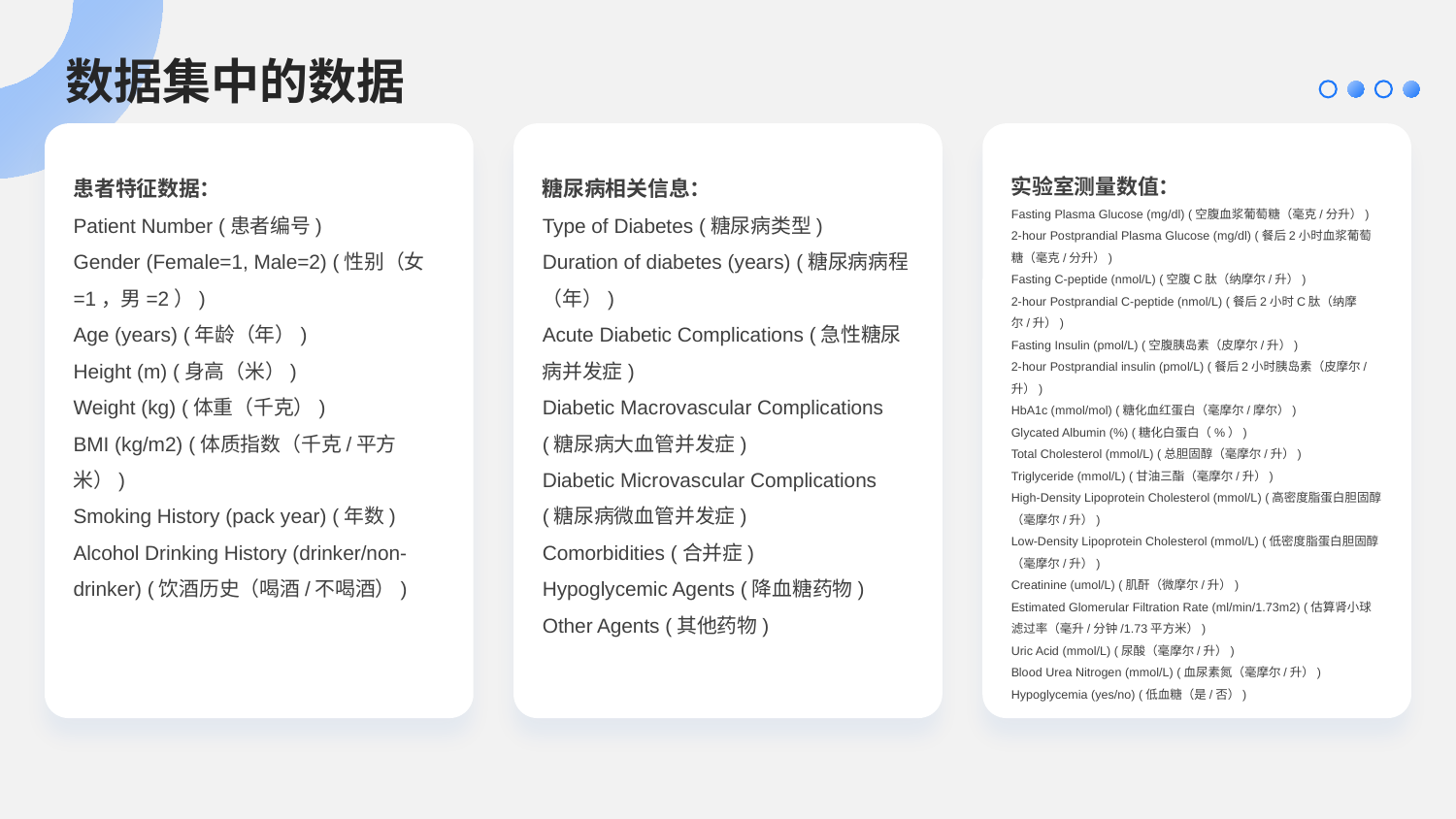

数据集中的数据

实验室测量数值：
Fasting Plasma Glucose (mg/dl) (空腹血浆葡萄糖（毫克/分升）)
2-hour Postprandial Plasma Glucose (mg/dl) (餐后2小时血浆葡萄糖（毫克/分升）)
Fasting C-peptide (nmol/L) (空腹C肽（纳摩尔/升）)
2-hour Postprandial C-peptide (nmol/L) (餐后2小时C肽（纳摩尔/升）)
Fasting Insulin (pmol/L) (空腹胰岛素（皮摩尔/升）)
2-hour Postprandial insulin (pmol/L) (餐后2小时胰岛素（皮摩尔/升）)
HbA1c (mmol/mol) (糖化血红蛋白（毫摩尔/摩尔）)
Glycated Albumin (%) (糖化白蛋白（%）)
Total Cholesterol (mmol/L) (总胆固醇（毫摩尔/升）)
Triglyceride (mmol/L) (甘油三酯（毫摩尔/升）)
High-Density Lipoprotein Cholesterol (mmol/L) (高密度脂蛋白胆固醇（毫摩尔/升）)
Low-Density Lipoprotein Cholesterol (mmol/L) (低密度脂蛋白胆固醇（毫摩尔/升）)
Creatinine (umol/L) (肌酐（微摩尔/升）)
Estimated Glomerular Filtration Rate (ml/min/1.73m2) (估算肾小球滤过率（毫升/分钟/1.73平方米）)
Uric Acid (mmol/L) (尿酸（毫摩尔/升）)
Blood Urea Nitrogen (mmol/L) (血尿素氮（毫摩尔/升）)
Hypoglycemia (yes/no) (低血糖（是/否）)
患者特征数据：
Patient Number (患者编号)
Gender (Female=1, Male=2) (性别（女=1，男=2）)
Age (years) (年龄（年）)
Height (m) (身高（米）)
Weight (kg) (体重（千克）)
BMI (kg/m2) (体质指数（千克/平方米）)
Smoking History (pack year) (年数)
Alcohol Drinking History (drinker/non-drinker) (饮酒历史（喝酒/不喝酒）)
糖尿病相关信息：
Type of Diabetes (糖尿病类型)
Duration of diabetes (years) (糖尿病病程（年）)
Acute Diabetic Complications (急性糖尿病并发症)
Diabetic Macrovascular Complications (糖尿病大血管并发症)
Diabetic Microvascular Complications (糖尿病微血管并发症)
Comorbidities (合并症)
Hypoglycemic Agents (降血糖药物)
Other Agents (其他药物)
e7d195523061f1c09e9d68d7cf438b91ef959ecb14fc25d26BBA7F7DBC18E55DFF4014AF651F0BF2569D4B6C1DA7F1A4683A481403BD872FC687266AD13265C1DE7C373772FD8728ABDD69ADD03BFF5BE2862BC891DBB79EB32126783CA5354A989A66195E47F023E9ABB7EB3C115CD8939BC54D9487F3E63D6EE3B774ED08A2419BD41E511264132558F73D52B5719D